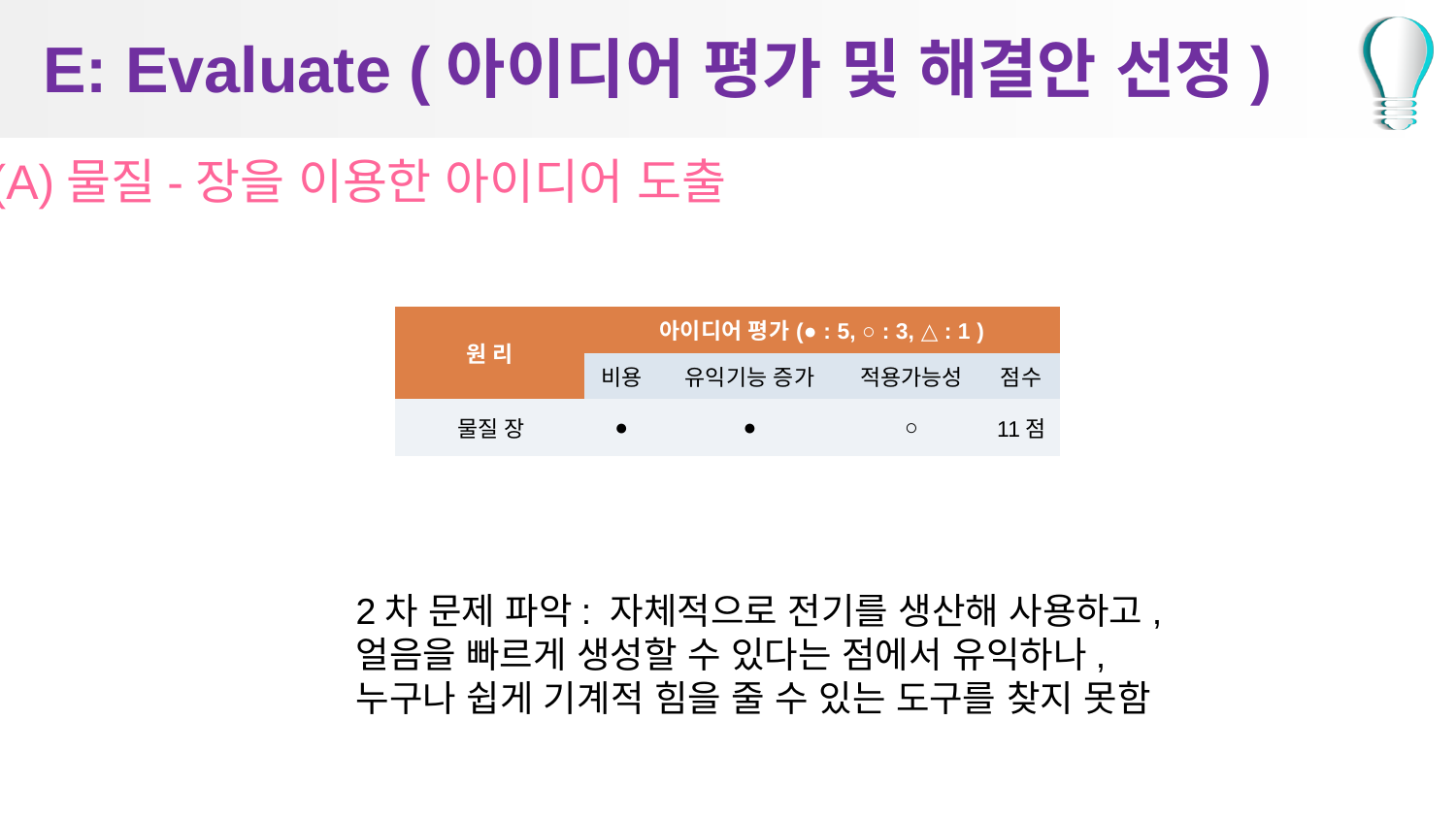

#
E: Evaluate (아이디어 평가 및 해결안 선정)
(A)물질-장을 이용한 아이디어 도출
| 원 리 | 아이디어 평가(● : 5, ○ : 3, △ : 1 ) |  |  |  |
| --- | --- | --- | --- | --- |
|  | 비용 | 유익기능 증가 | 적용가능성 | 점수 |
| 물질 장 | ● | ● | ○ | 11점 |
2차 문제 파악: 자체적으로 전기를 생산해 사용하고, 얼음을 빠르게 생성할 수 있다는 점에서 유익하나, 누구나 쉽게 기계적 힘을 줄 수 있는 도구를 찾지 못함